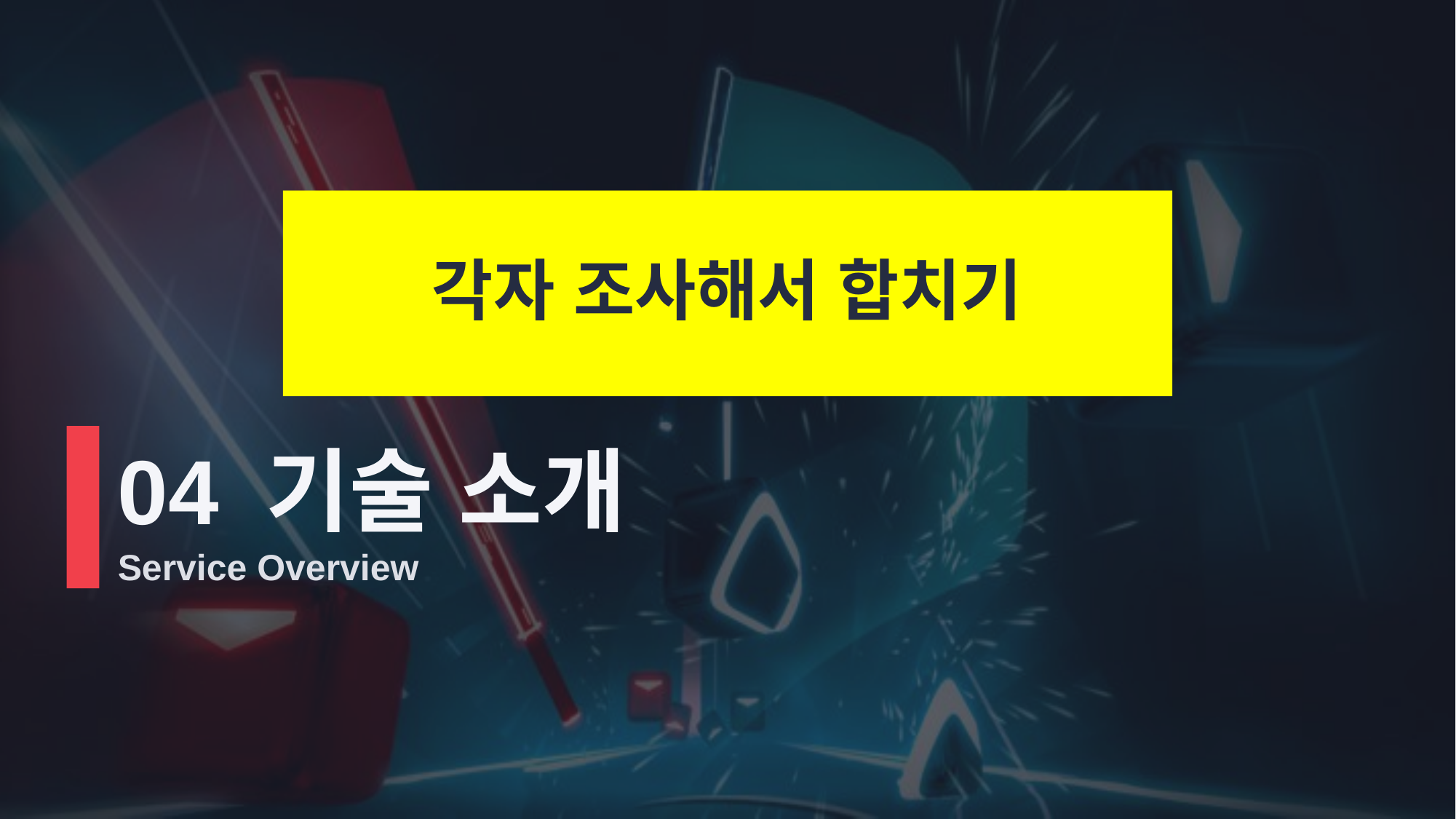

각자 조사해서 합치기
# 04 기술 소개
Service Overview